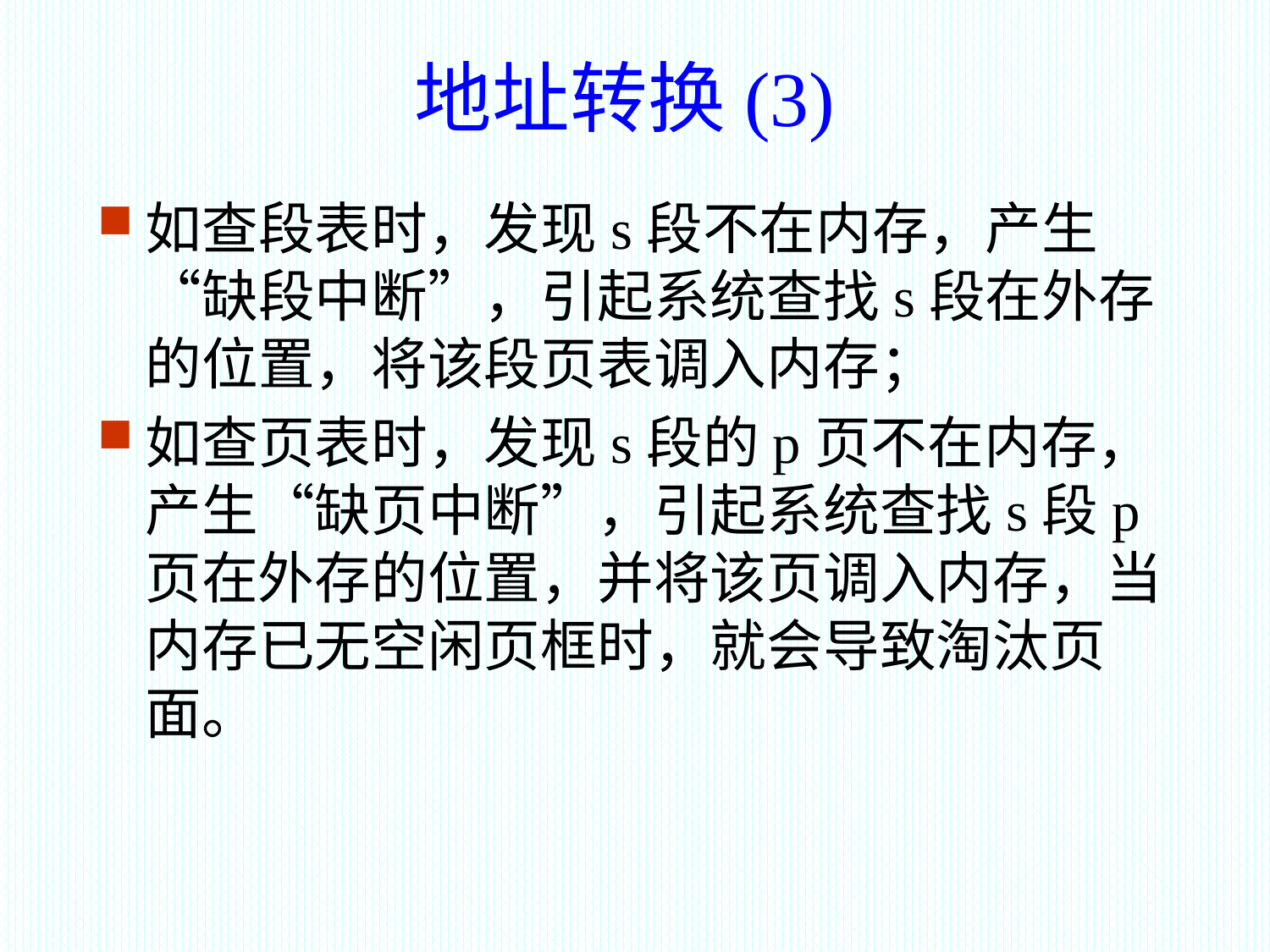

地址转换(3)
如查段表时，发现s段不在内存，产生“缺段中断”，引起系统查找s段在外存的位置，将该段页表调入内存；
如查页表时，发现s段的p页不在内存，产生“缺页中断”，引起系统查找s段p页在外存的位置，并将该页调入内存，当内存已无空闲页框时，就会导致淘汰页面。